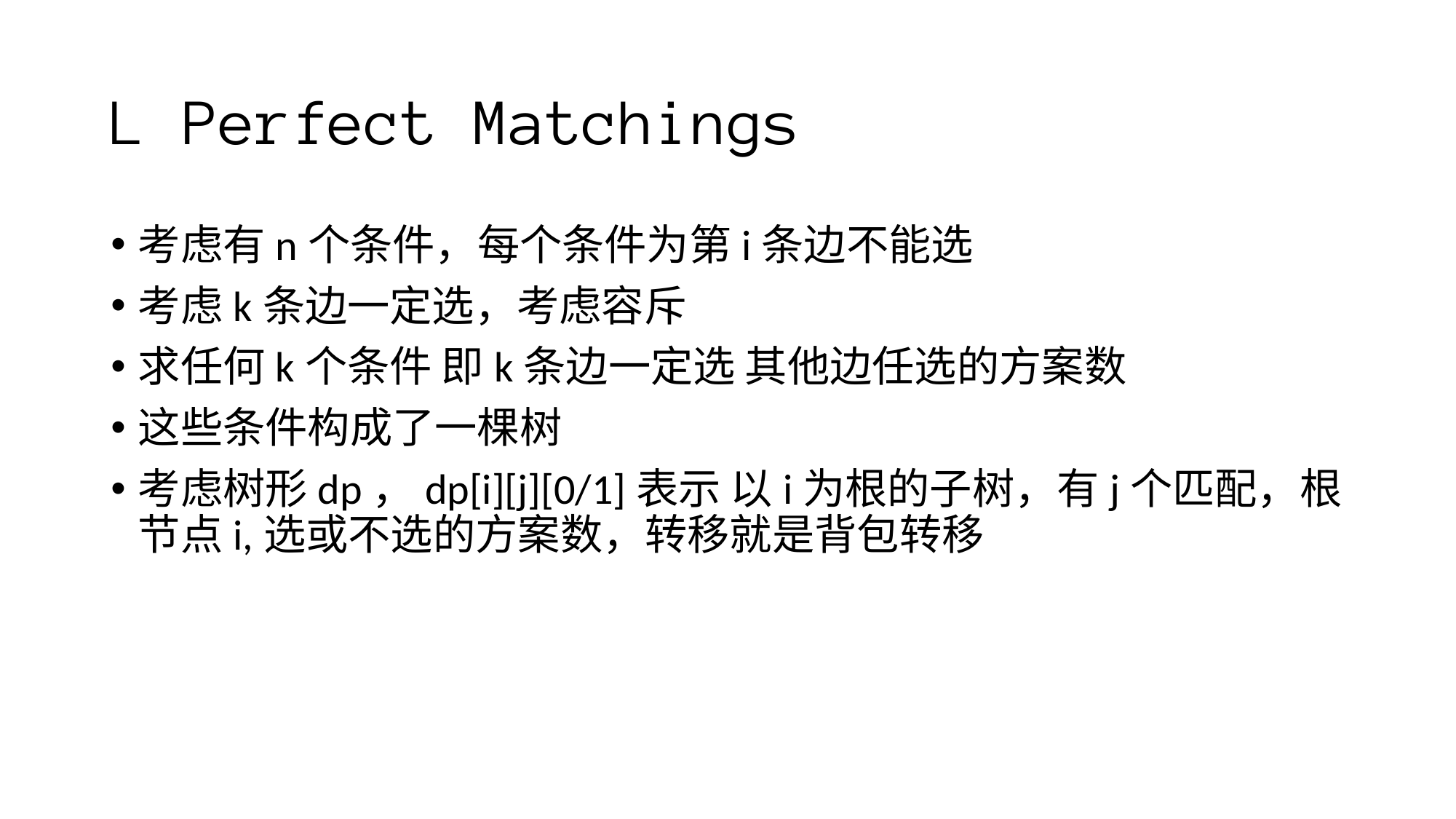

# L Perfect Matchings
考虑有n个条件，每个条件为第i条边不能选
考虑k条边一定选，考虑容斥
求任何k个条件 即k条边一定选 其他边任选的方案数
这些条件构成了一棵树
考虑树形dp，dp[i][j][0/1]表示 以i为根的子树，有j个匹配，根节点i,选或不选的方案数，转移就是背包转移